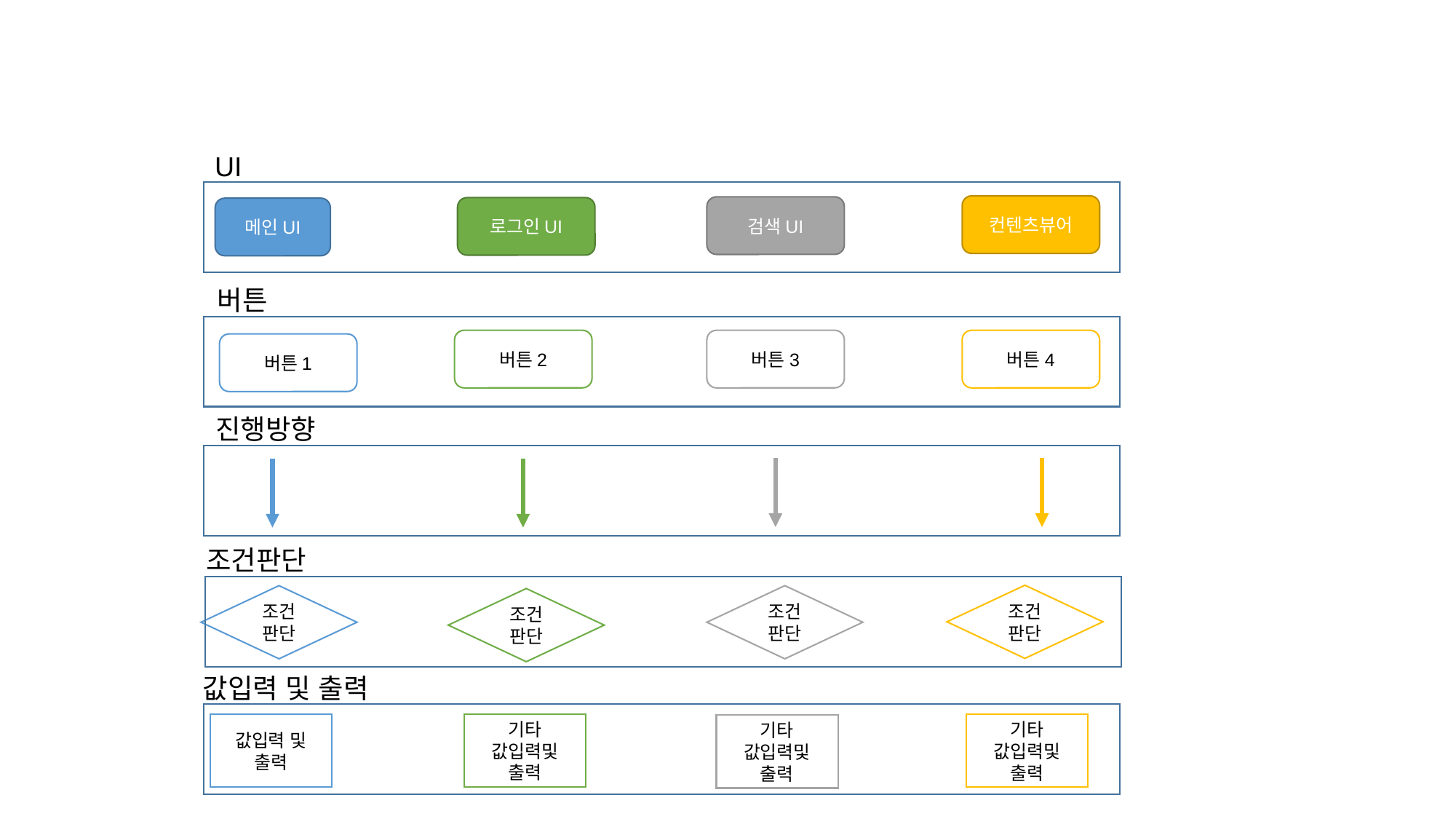

UI

컨텐츠뷰어
검색UI
로그인UI
메인UI
버튼

버튼2
버튼3
버튼4
버튼1
진행방향

조건판단

조건 판단
조건 판단
조건 판단
조건 판단
값입력 및 출력

값입력 및 출력
기타 값입력및 출력
기타 값입력및 출력
기타 값입력및 출력